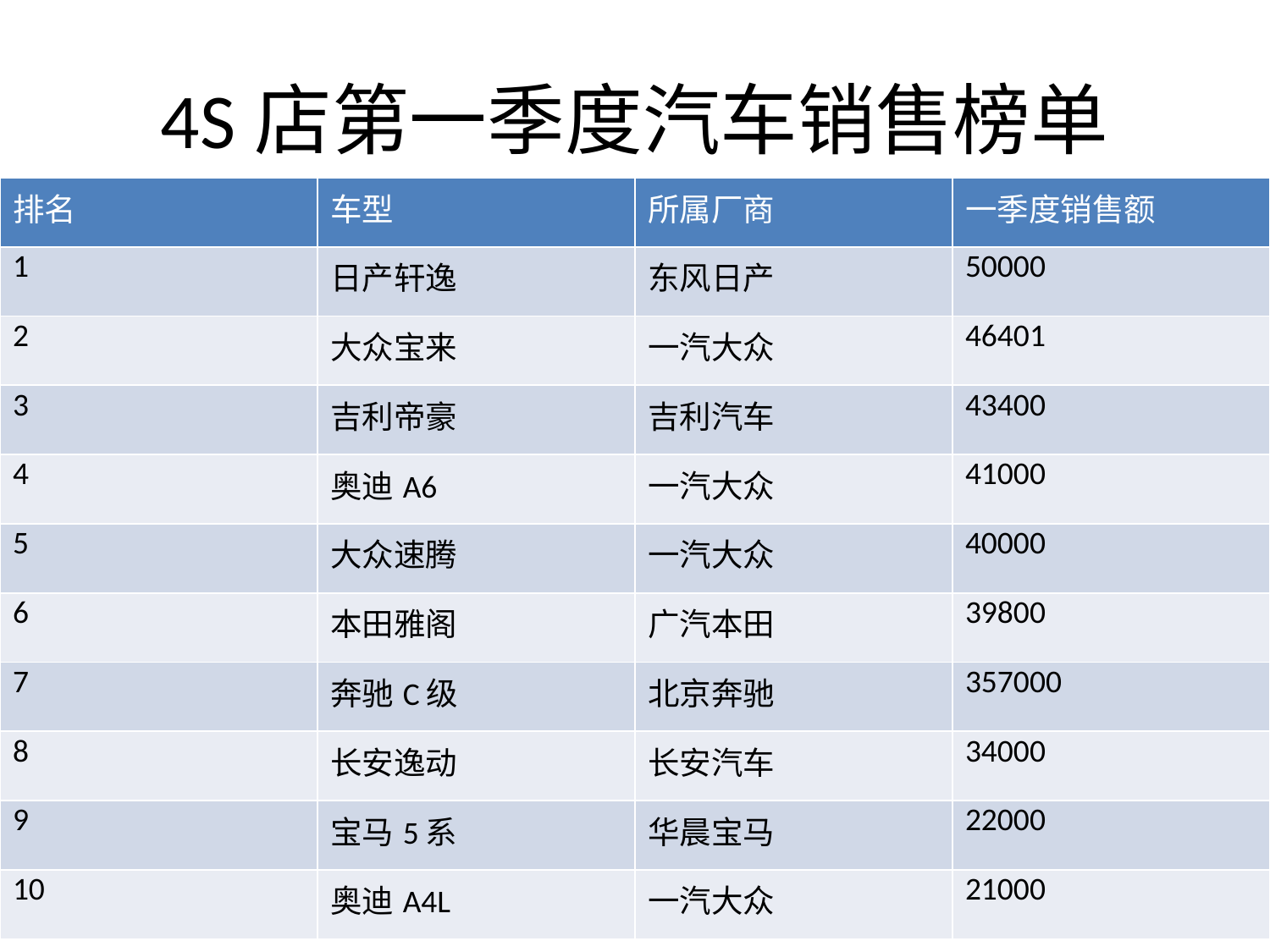

# 4S店第一季度汽车销售榜单
| 排名 | 车型 | 所属厂商 | 一季度销售额 |
| --- | --- | --- | --- |
| 1 | 日产轩逸 | 东风日产 | 50000 |
| 2 | 大众宝来 | 一汽大众 | 46401 |
| 3 | 吉利帝豪 | 吉利汽车 | 43400 |
| 4 | 奥迪A6 | 一汽大众 | 41000 |
| 5 | 大众速腾 | 一汽大众 | 40000 |
| 6 | 本田雅阁 | 广汽本田 | 39800 |
| 7 | 奔驰C级 | 北京奔驰 | 357000 |
| 8 | 长安逸动 | 长安汽车 | 34000 |
| 9 | 宝马5系 | 华晨宝马 | 22000 |
| 10 | 奥迪A4L | 一汽大众 | 21000 |